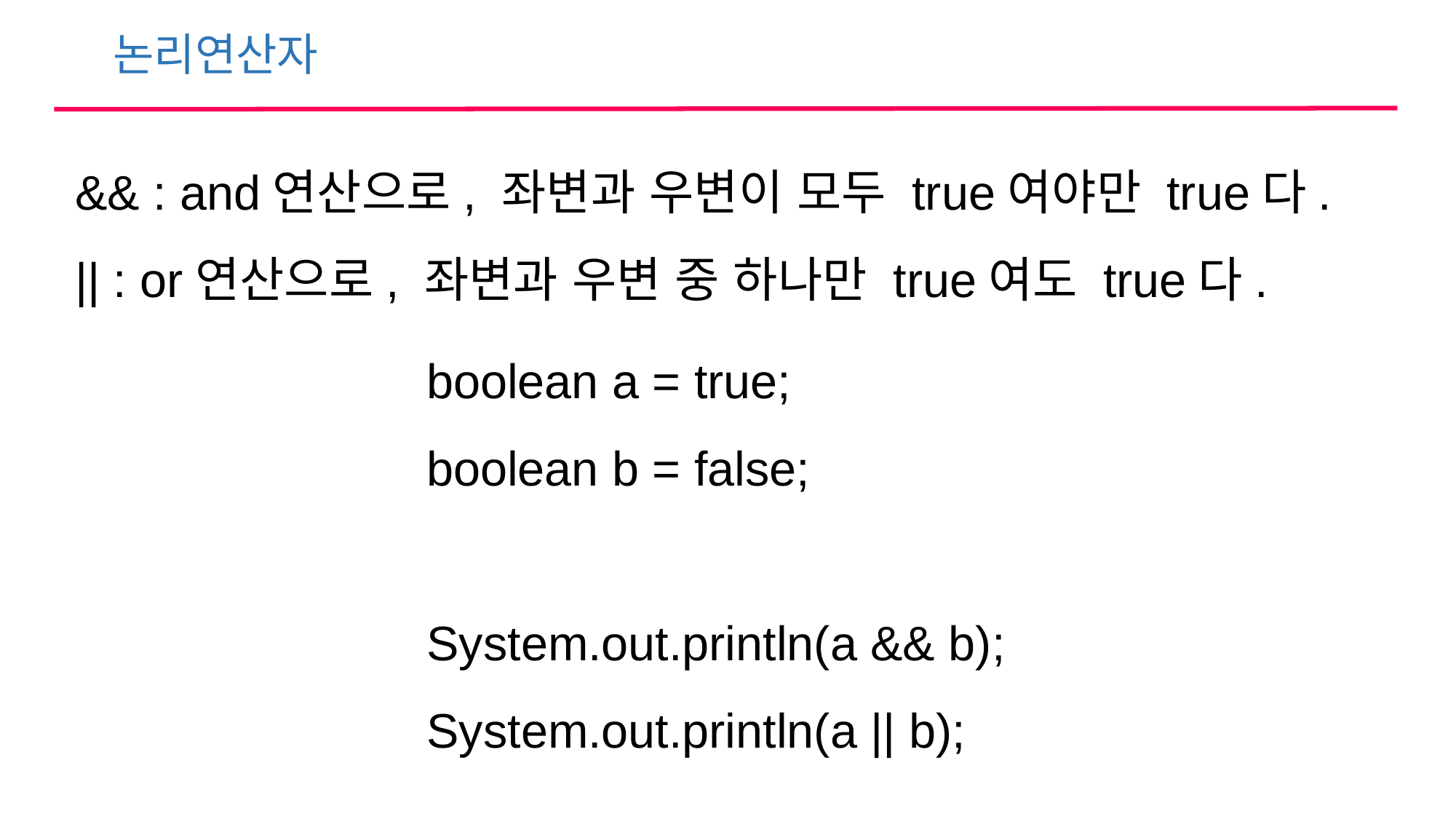

논리연산자
&& : and연산으로, 좌변과 우변이 모두 true여야만 true다.
|| : or연산으로, 좌변과 우변 중 하나만 true여도 true다.
boolean a = true;
boolean b = false;

System.out.println(a && b);
System.out.println(a || b);